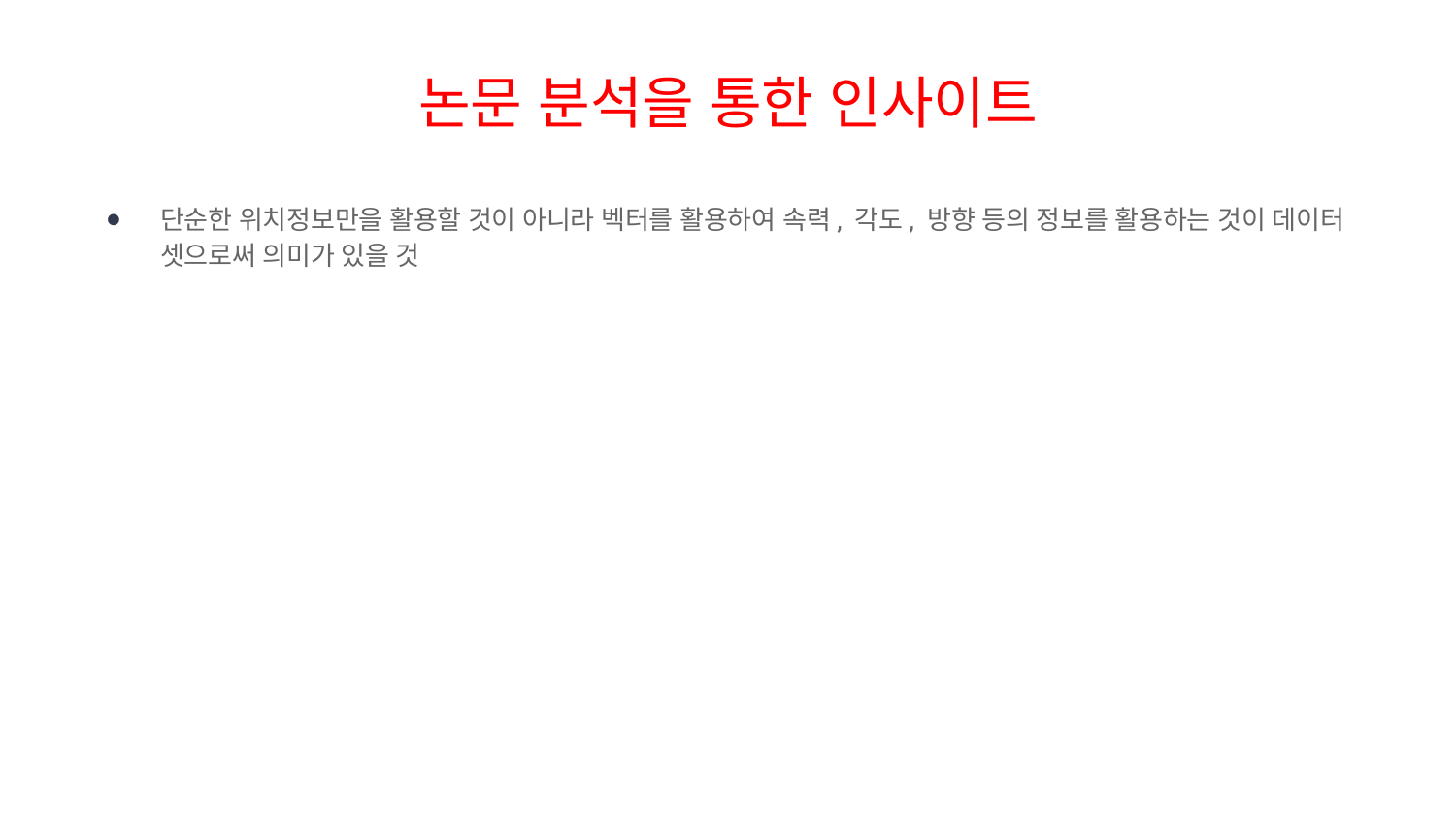

# 논문 분석을 통한 인사이트
단순한 위치정보만을 활용할 것이 아니라 벡터를 활용하여 속력, 각도, 방향 등의 정보를 활용하는 것이 데이터 셋으로써 의미가 있을 것